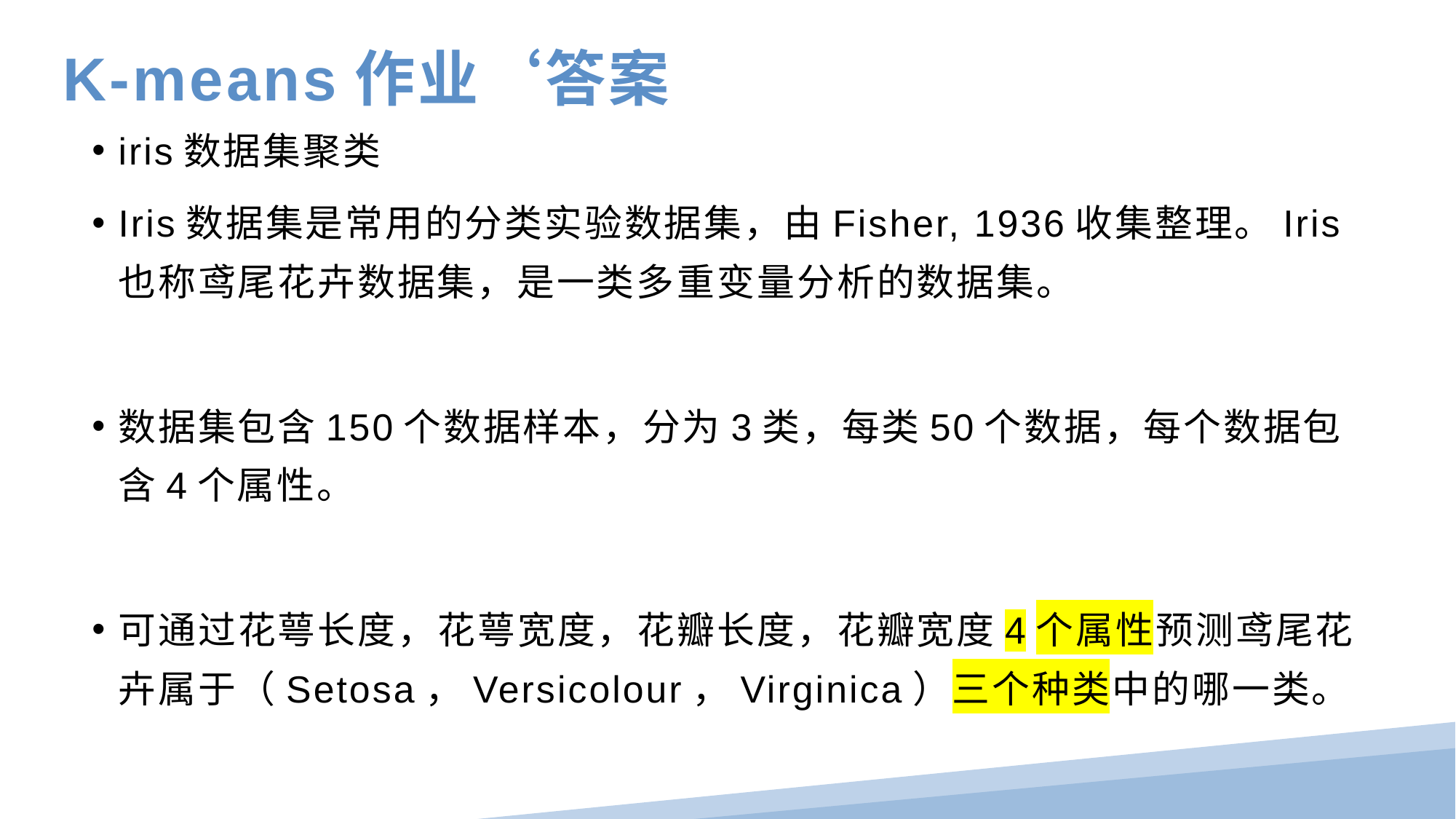

K-means作业‘答案
iris数据集聚类
Iris数据集是常用的分类实验数据集，由Fisher, 1936收集整理。Iris也称鸢尾花卉数据集，是一类多重变量分析的数据集。

数据集包含150个数据样本，分为3类，每类50个数据，每个数据包含4个属性。

可通过花萼长度，花萼宽度，花瓣长度，花瓣宽度4个属性预测鸢尾花卉属于（Setosa，Versicolour，Virginica）三个种类中的哪一类。